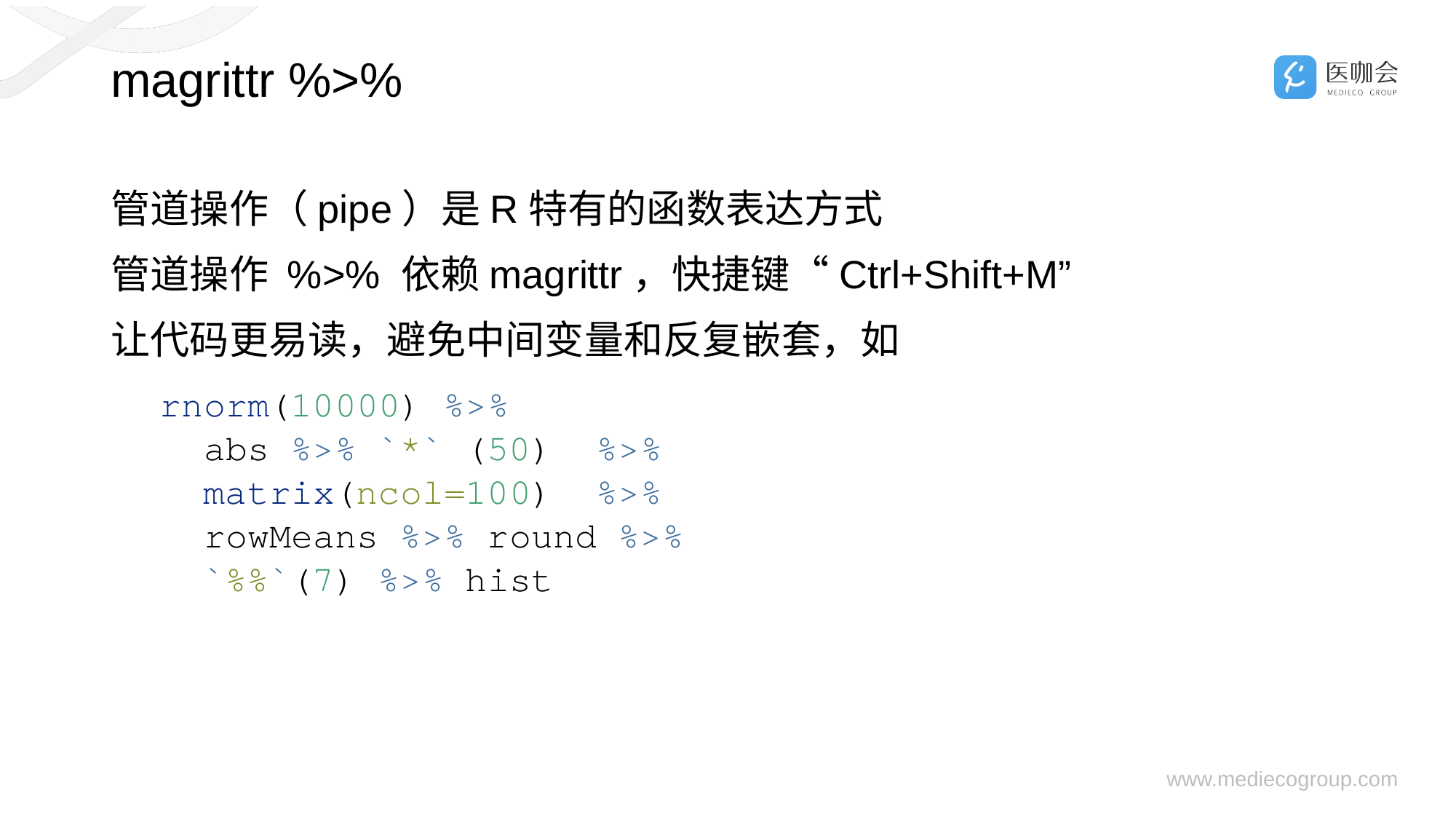

# magrittr %>%
管道操作（pipe）是R特有的函数表达方式
管道操作 %>% 依赖magrittr，快捷键“Ctrl+Shift+M”
让代码更易读，避免中间变量和反复嵌套，如
 rnorm(10000) %>%
   abs %>% `*` (50)  %>%
   matrix(ncol=100)  %>%
   rowMeans %>% round %>%
   `%%`(7) %>% hist